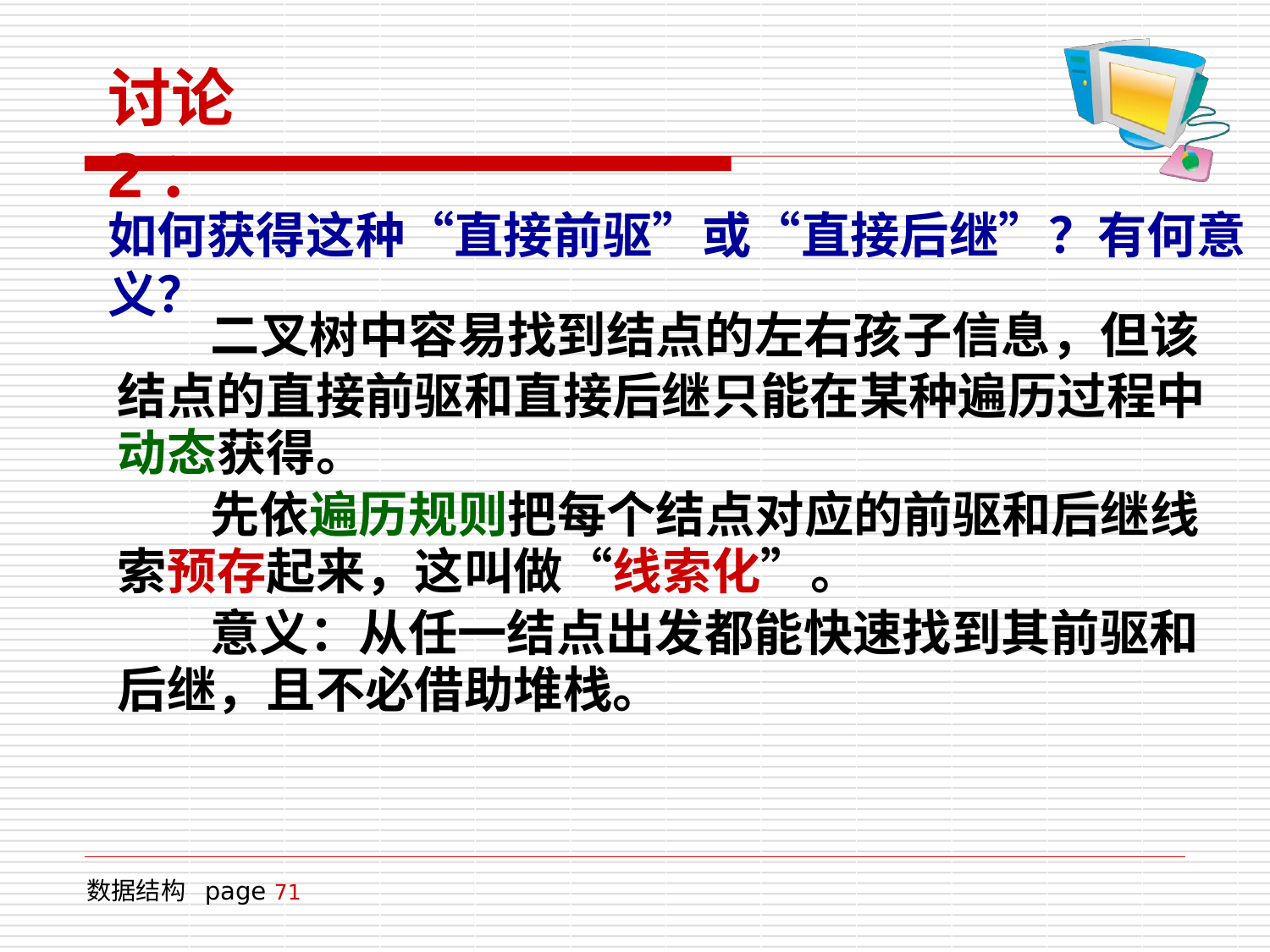

# 讨论2：

如何获得这种“直接前驱”或“直接后继”？有何意 义？
二叉树中容易找到结点的左右孩子信息，但该
结点的直接前驱和直接后继只能在某种遍历过程中 动态获得。
先依遍历规则把每个结点对应的前驱和后继线 索预存起来，这叫做“线索化”。
意义：从任一结点出发都能快速找到其前驱和 后继，且不必借助堆栈。

数据结构 page 71